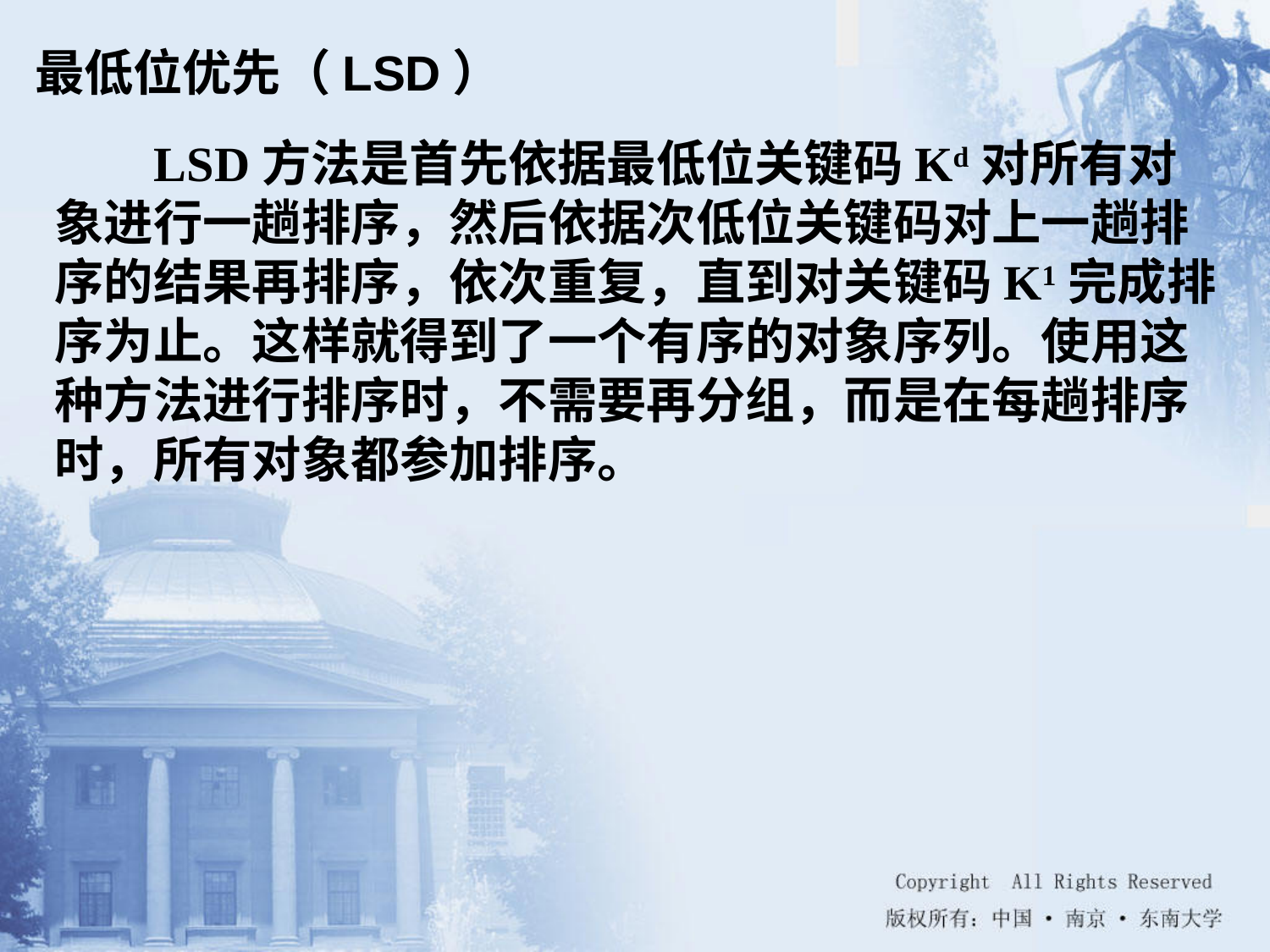

最低位优先（LSD）
LSD方法是首先依据最低位关键码Kd对所有对象进行一趟排序，然后依据次低位关键码对上一趟排序的结果再排序，依次重复，直到对关键码K1完成排序为止。这样就得到了一个有序的对象序列。使用这种方法进行排序时，不需要再分组，而是在每趟排序时，所有对象都参加排序。